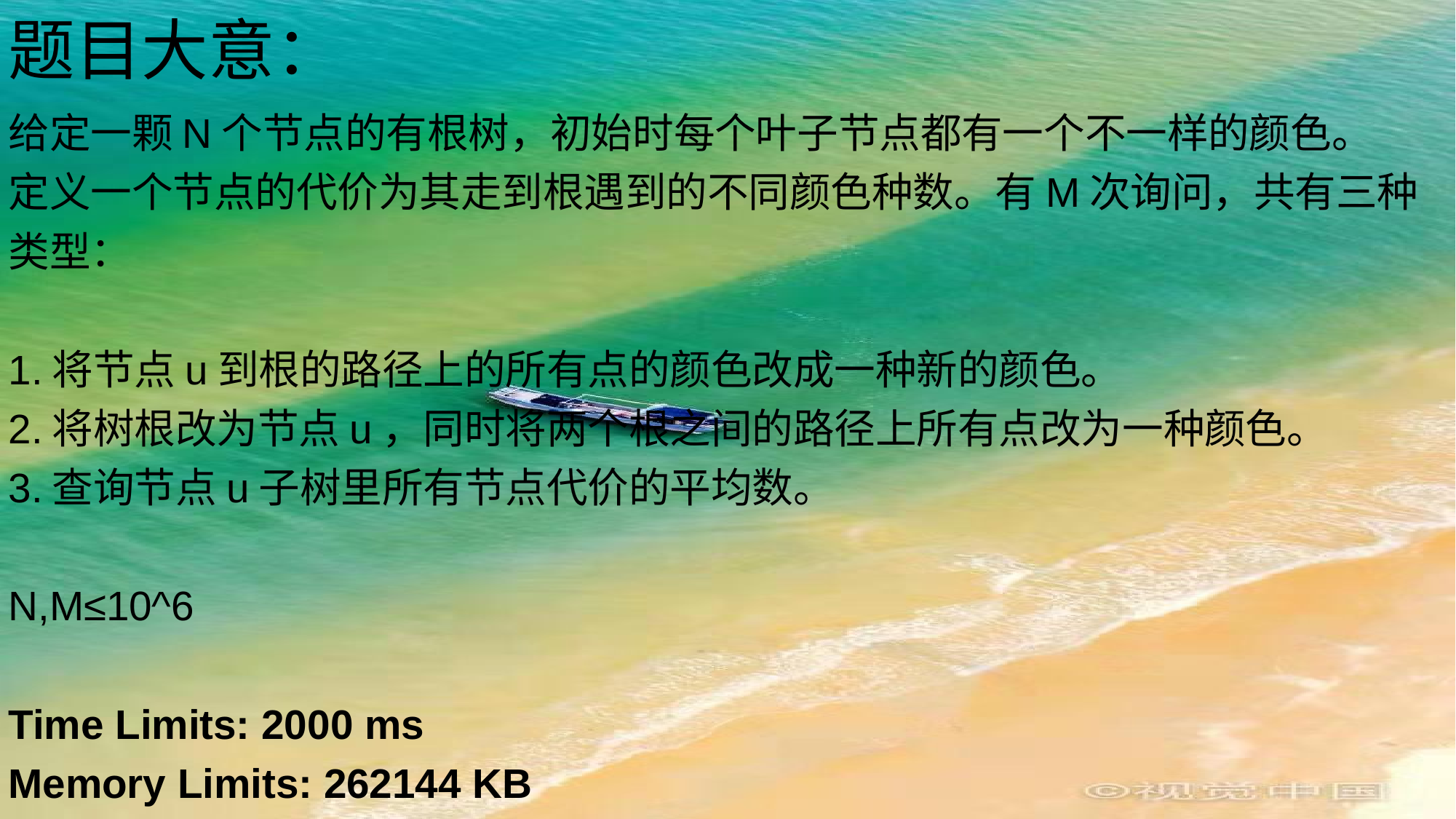

# 题目大意：
给定一颗N个节点的有根树，初始时每个叶子节点都有一个不一样的颜色。
定义一个节点的代价为其走到根遇到的不同颜色种数。有M次询问，共有三种
类型：

1.将节点u到根的路径上的所有点的颜色改成一种新的颜色。
2.将树根改为节点u，同时将两个根之间的路径上所有点改为一种颜色。
3.查询节点u子树里所有节点代价的平均数。

N,M≤10^6

Time Limits: 2000 ms
Memory Limits: 262144 KB